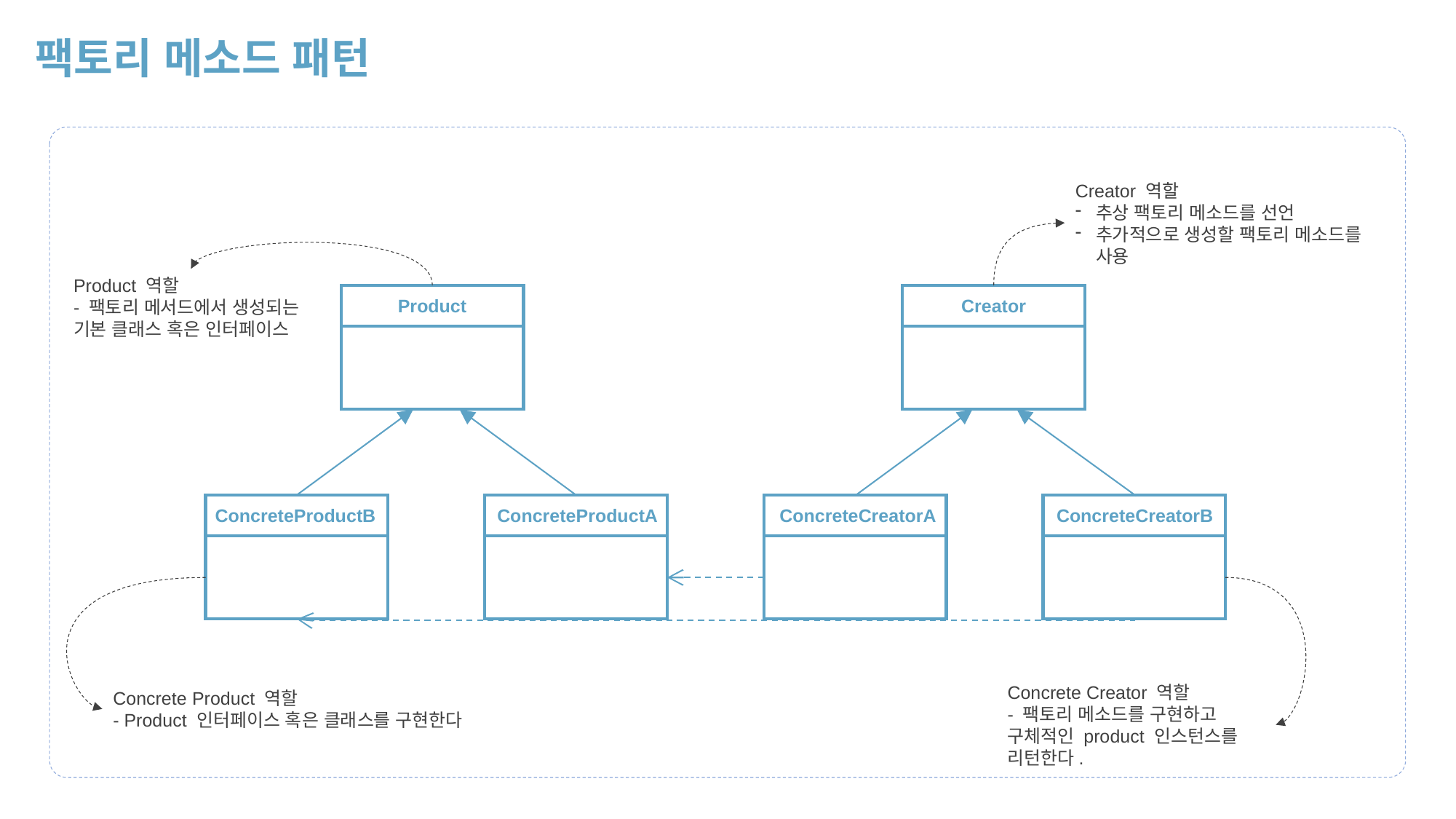

팩토리 메소드 패턴

Creator 역할
추상 팩토리 메소드를 선언
추가적으로 생성할 팩토리 메소드를 사용
Product 역할
- 팩토리 메서드에서 생성되는 기본 클래스 혹은 인터페이스

Product

Creator

ConcreteProductB

ConcreteProductA

ConcreteCreatorA

ConcreteCreatorB

Concrete Creator 역할
- 팩토리 메소드를 구현하고 구체적인 product 인스턴스를 리턴한다.
Concrete Product 역할
- Product 인터페이스 혹은 클래스를 구현한다